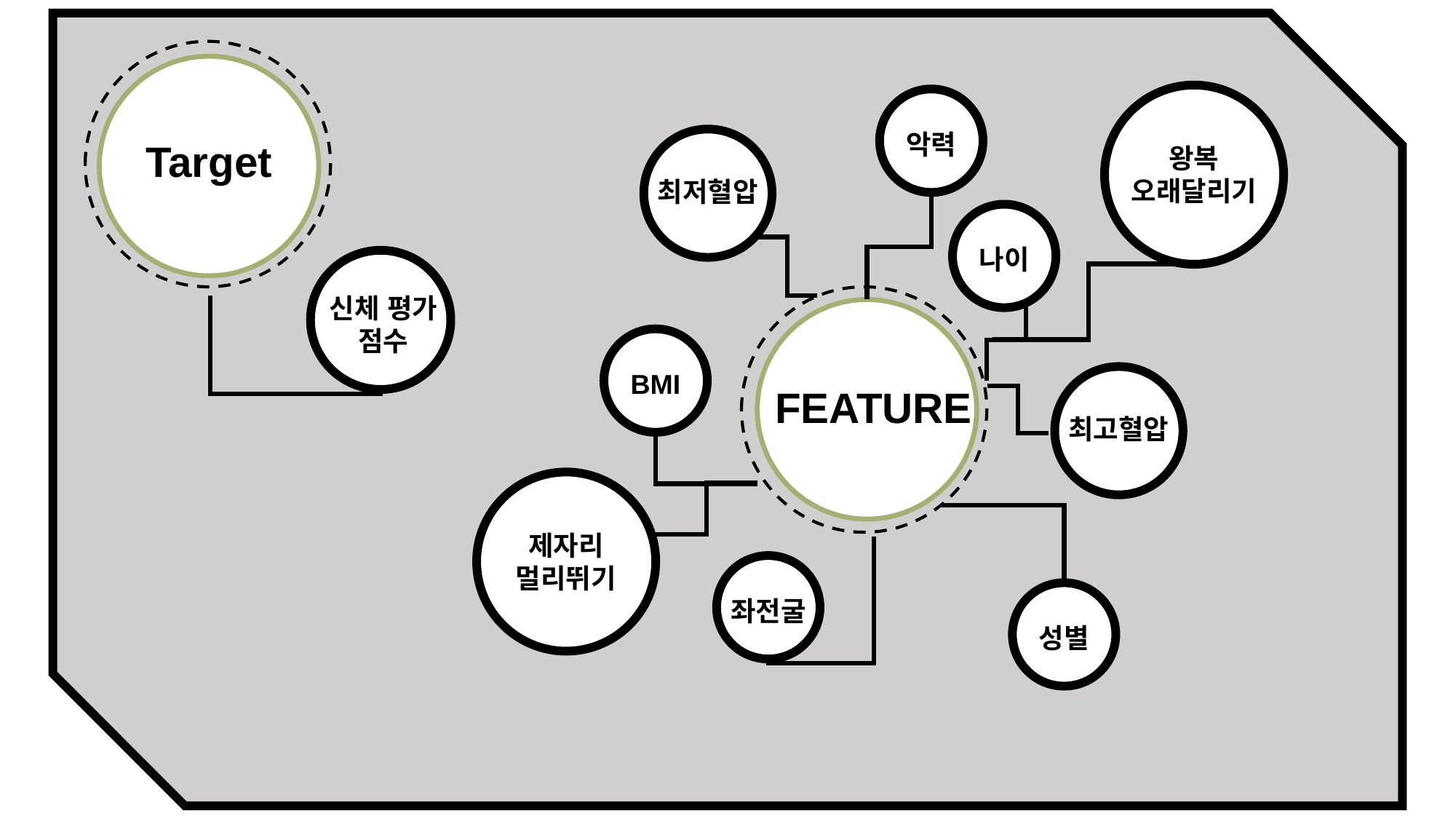

악력
Target

왕복
오래달리기
최저혈압

나이

신체 평가
점수

BMI

FEATURE
최고혈압

제자리
멀리뛰기

좌전굴
성별